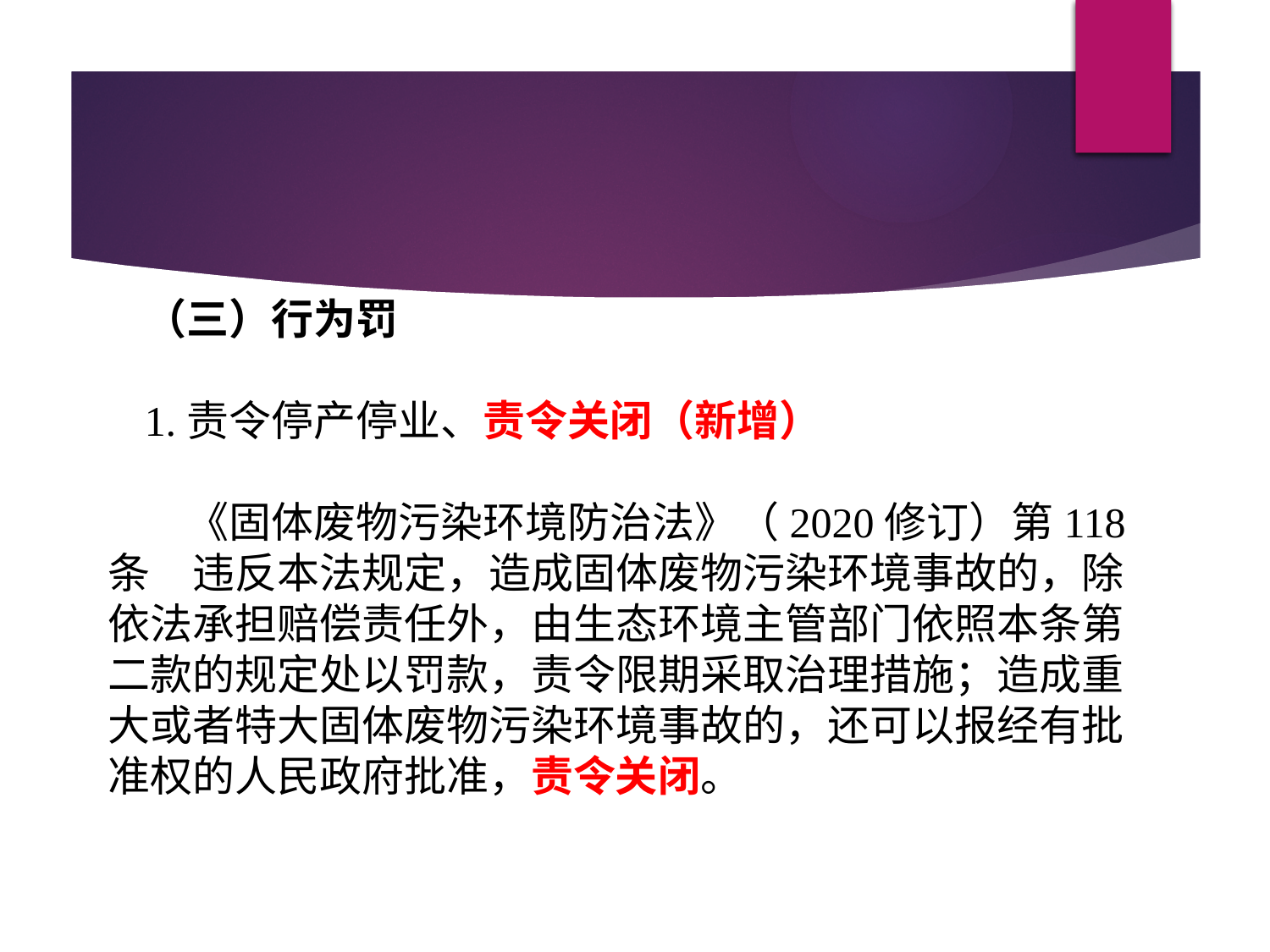

（三）行为罚

1.责令停产停业、责令关闭（新增）

　《固体废物污染环境防治法》（2020修订）第118条　违反本法规定，造成固体废物污染环境事故的，除依法承担赔偿责任外，由生态环境主管部门依照本条第二款的规定处以罚款，责令限期采取治理措施；造成重大或者特大固体废物污染环境事故的，还可以报经有批准权的人民政府批准，责令关闭。